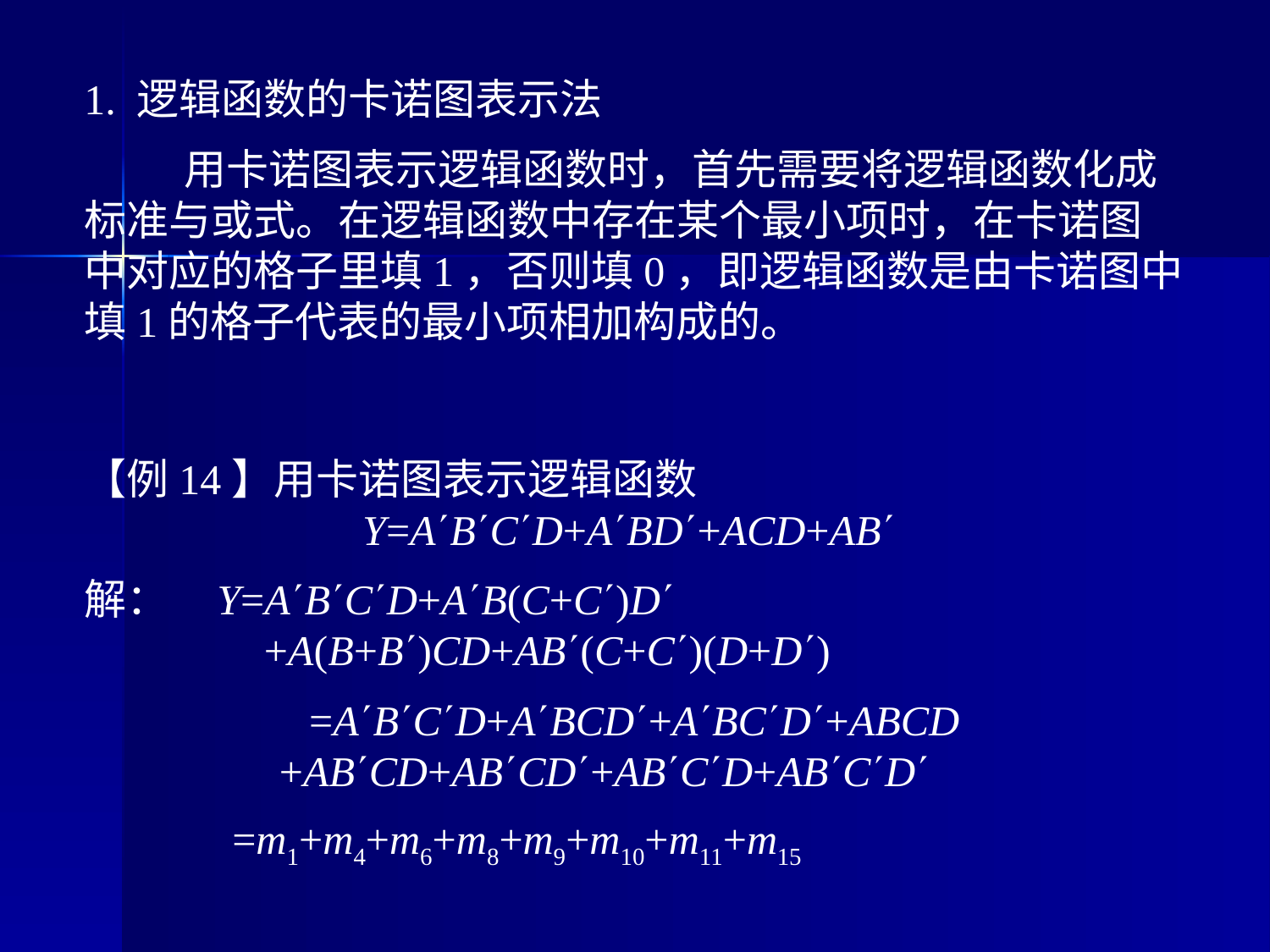

1. 逻辑函数的卡诺图表示法
用卡诺图表示逻辑函数时，首先需要将逻辑函数化成标准与或式。在逻辑函数中存在某个最小项时，在卡诺图中对应的格子里填1，否则填0，即逻辑函数是由卡诺图中填1的格子代表的最小项相加构成的。
【例14】用卡诺图表示逻辑函数
Y=A′B′C′D+A′BD′+ACD+AB′
解：    Y=A′B′C′D+A′B(C+C′)D′
                 +A(B+B′)CD+AB′(C+C′)(D+D′)
=A′B′C′D+A′BCD′+A′BC′D′+ABCD
         +AB′CD+AB′CD′+AB′C′D+AB′C′D′
              =m1+m4+m6+m8+m9+m10+m11+m15